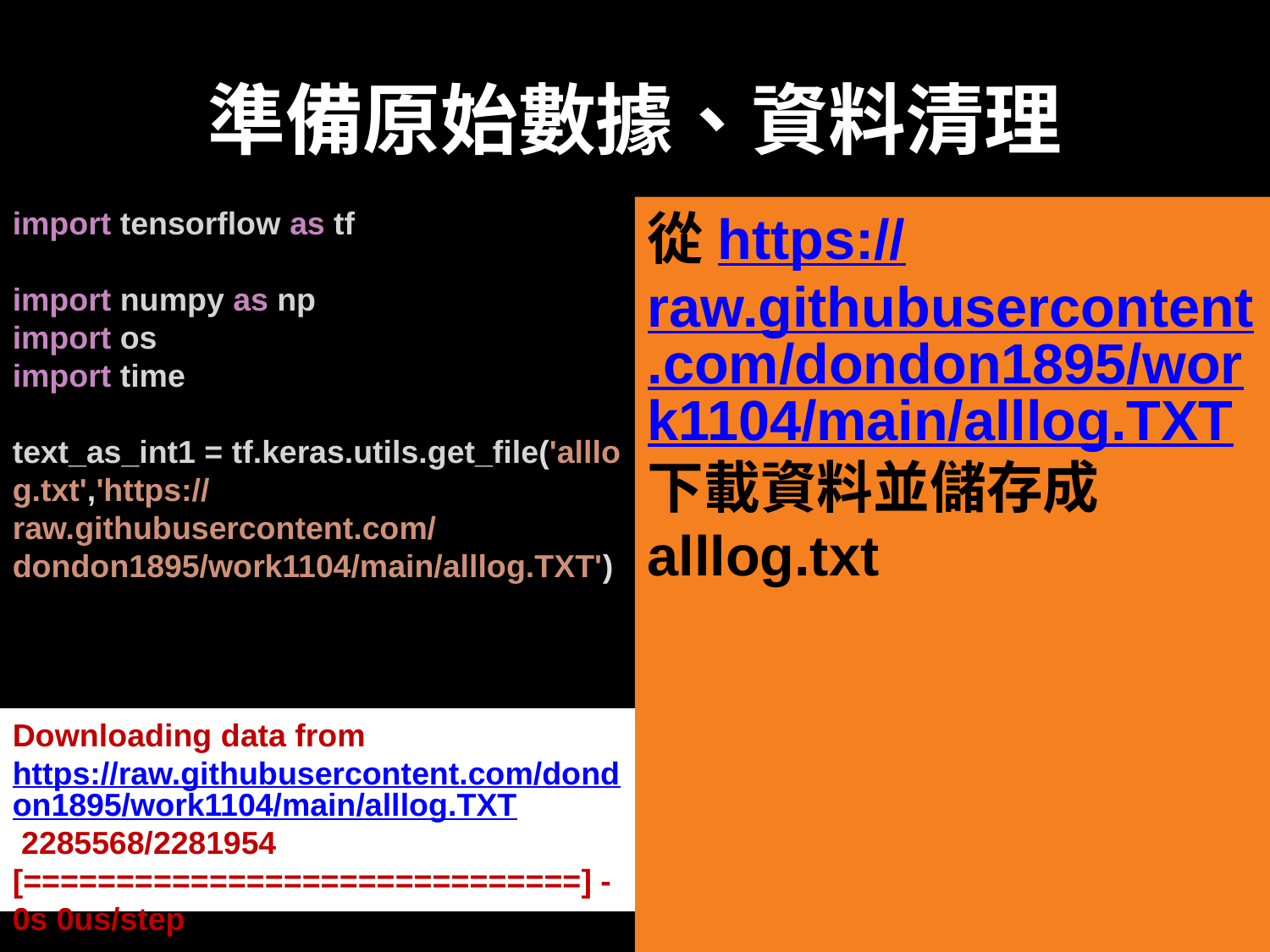

# 準備原始數據、資料清理

import tensorflow as tf
import numpy as np
import os
import time
text_as_int1 = tf.keras.utils.get_file('alllog.txt','https://raw.githubusercontent.com/dondon1895/work1104/main/alllog.TXT')
從https://raw.githubusercontent.com/dondon1895/work1104/main/alllog.TXT
下載資料並儲存成alllog.txt
Downloading data from https://raw.githubusercontent.com/dondon1895/work1104/main/alllog.TXT 2285568/2281954 [==============================] - 0s 0us/step